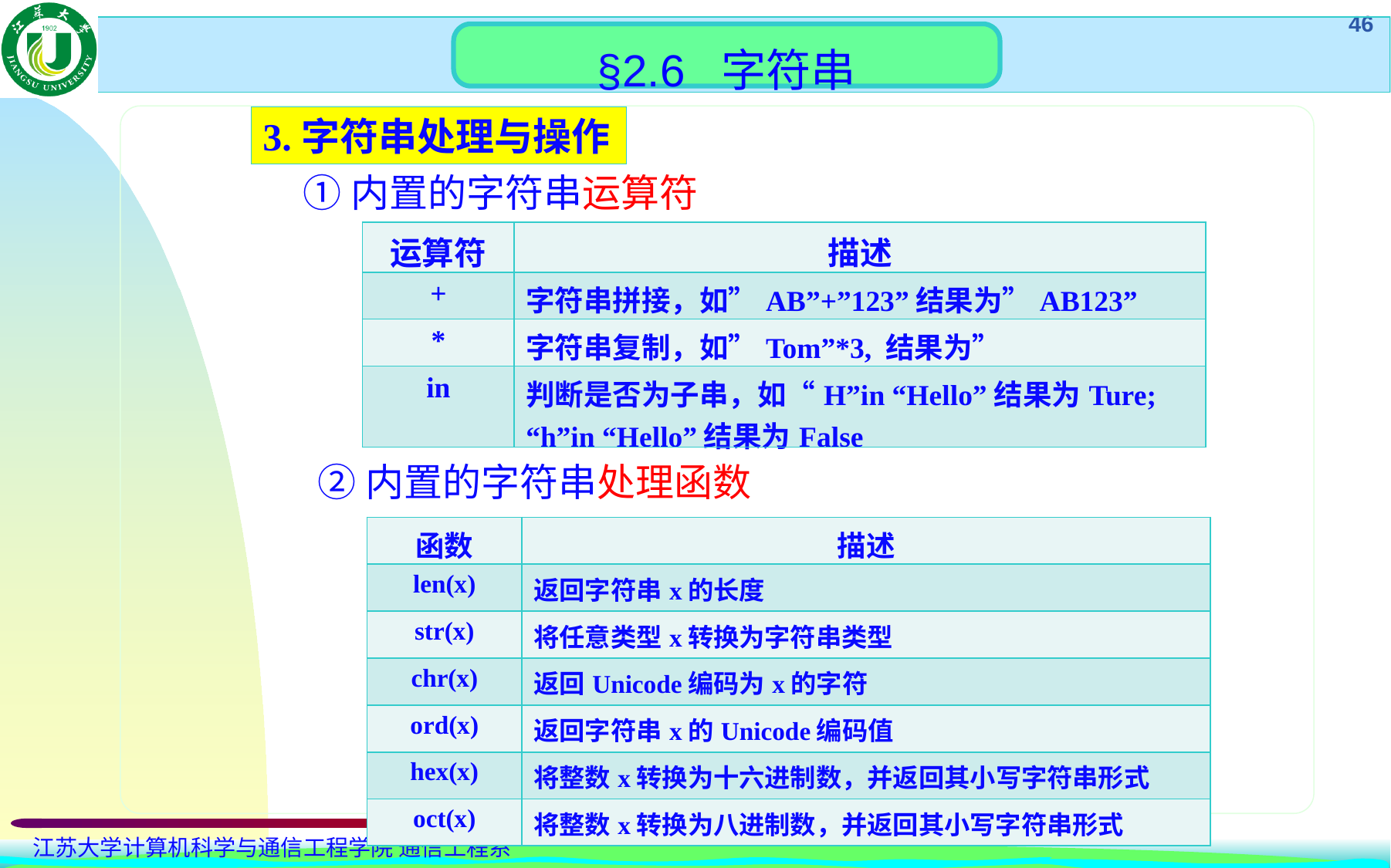

§2.6  字符串
3.字符串处理与操作
   ①内置的字符串运算符
| 运算符 | 描述 |
| --- | --- |
| + | 字符串拼接，如”AB”+”123”结果为”AB123” |
| \* | 字符串复制，如”Tom”\*3, 结果为” TomTomTom” |
| in | 判断是否为子串，如“H”in “Hello”结果为Ture; “h”in “Hello”结果为False |
   ②内置的字符串处理函数
| 函数 | 描述 |
| --- | --- |
| len(x) | 返回字符串x的长度 |
| str(x) | 将任意类型x转换为字符串类型 |
| chr(x) | 返回Unicode编码为x的字符 |
| ord(x) | 返回字符串x的Unicode编码值 |
| hex(x) | 将整数x转换为十六进制数，并返回其小写字符串形式 |
| oct(x) | 将整数x转换为八进制数，并返回其小写字符串形式 |